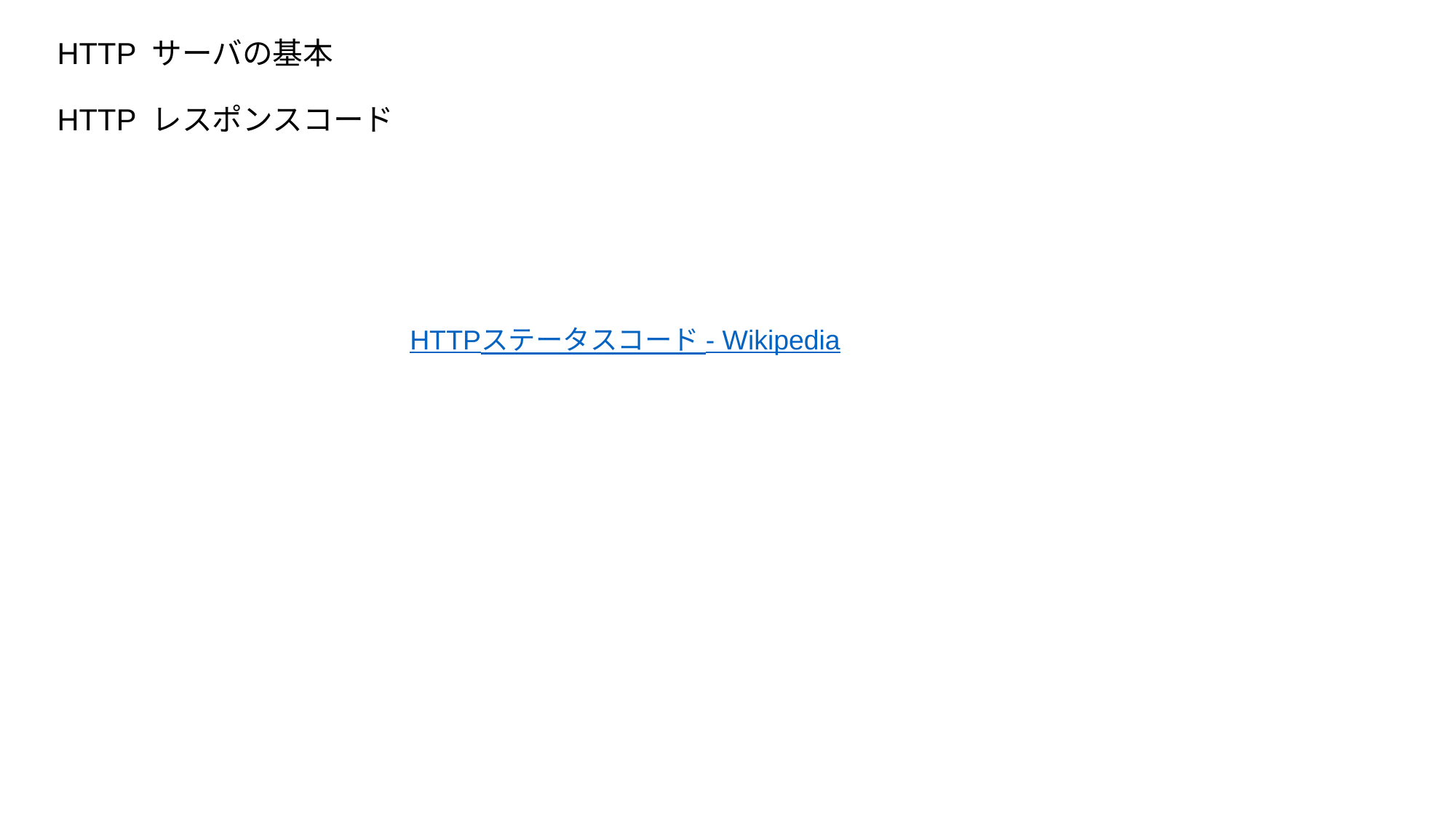

HTTP サーバの基本
HTTP レスポンスコード
HTTPステータスコード - Wikipedia